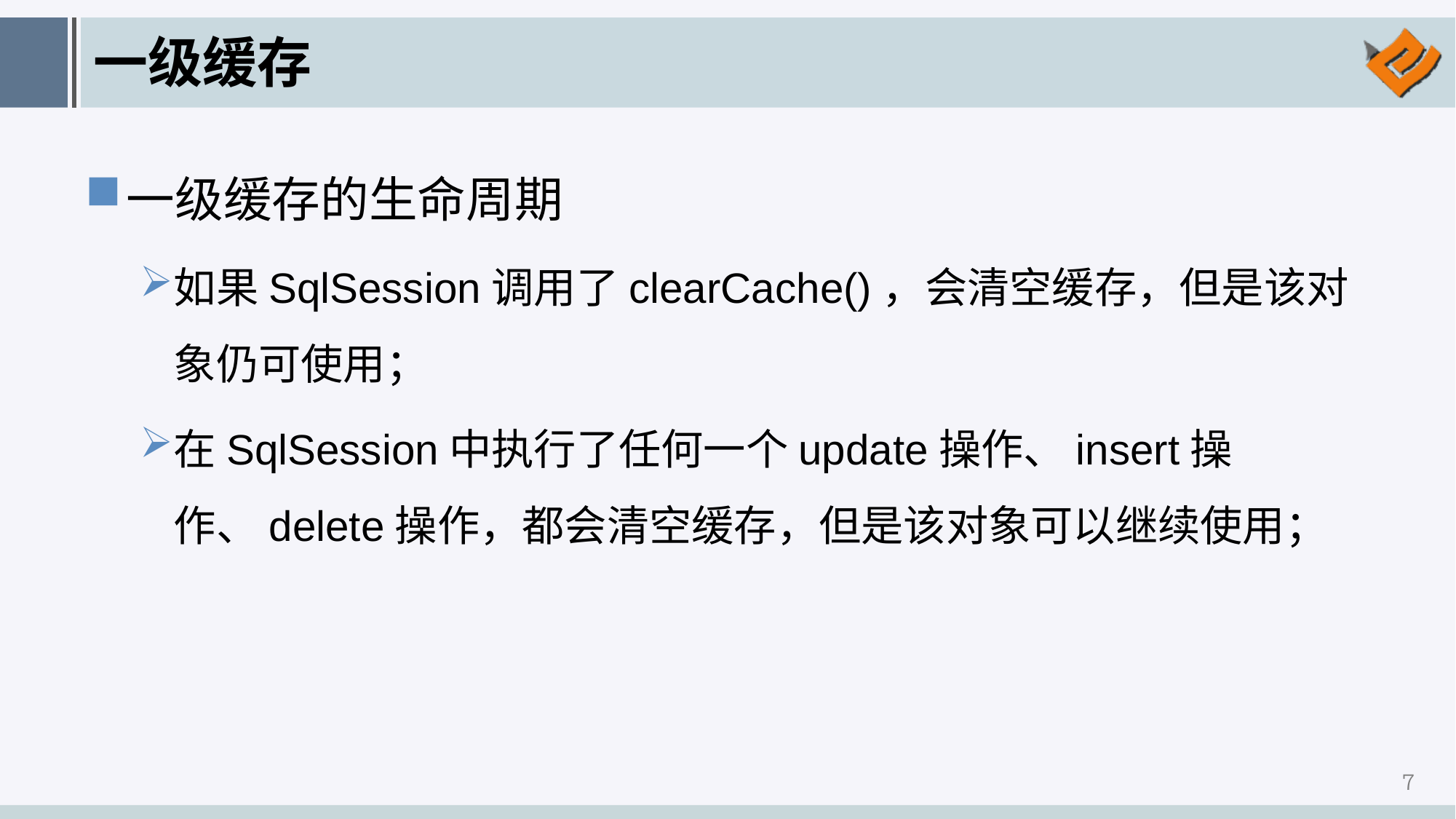

# 一级缓存
一级缓存的生命周期
如果SqlSession调用了clearCache()，会清空缓存，但是该对象仍可使用；
在SqlSession中执行了任何一个update操作、insert操作、delete操作，都会清空缓存，但是该对象可以继续使用；